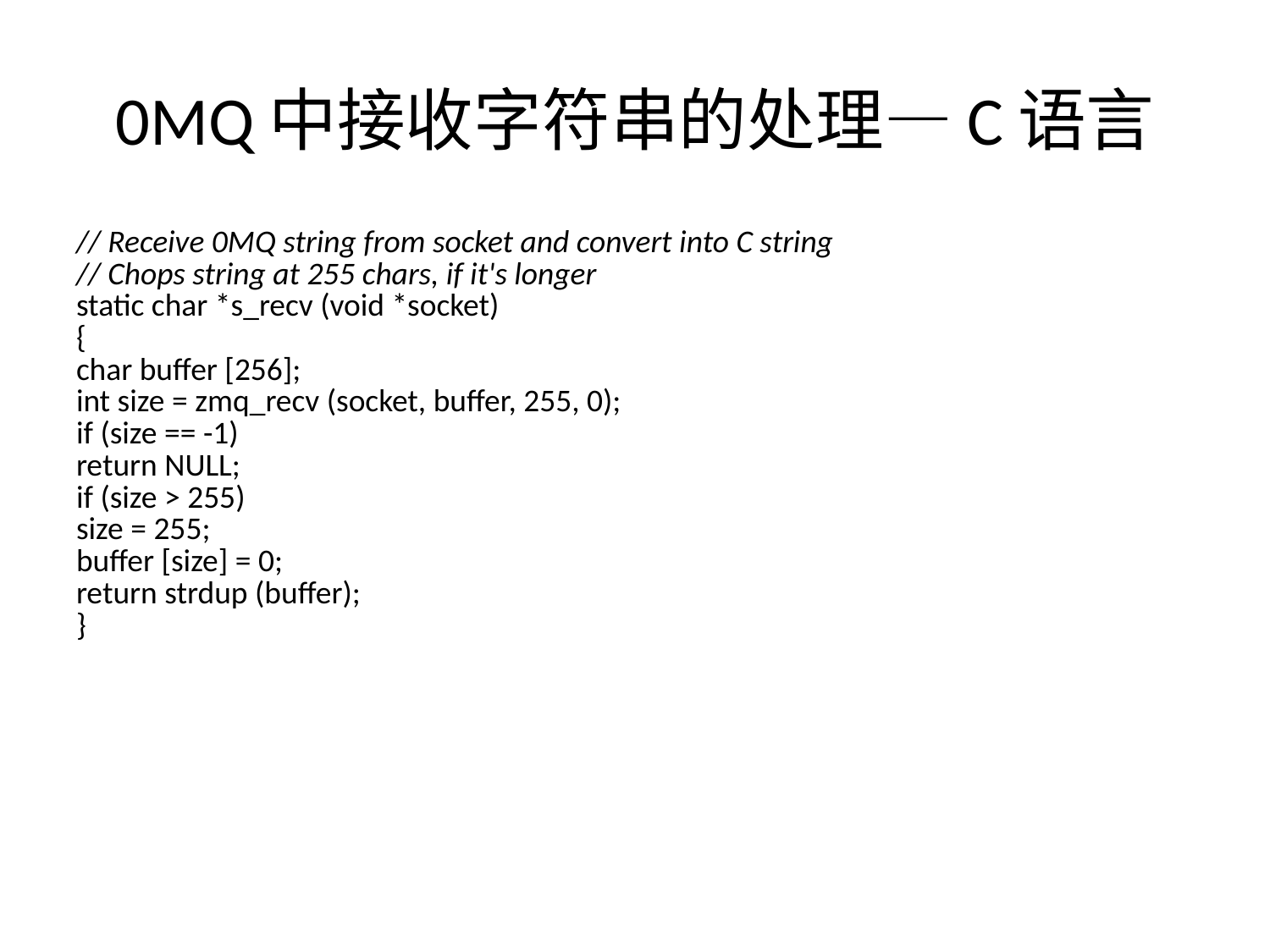

# 0MQ中接收字符串的处理—C语言
| // Receive 0MQ string from socket and convert into C string // Chops string at 255 chars, if it's longer static char \*s\_recv (void \*socket) { char buffer [256]; int size = zmq\_recv (socket, buffer, 255, 0); if (size == -1) return NULL; if (size > 255) size = 255; buffer [size] = 0; return strdup (buffer); } |
| --- |